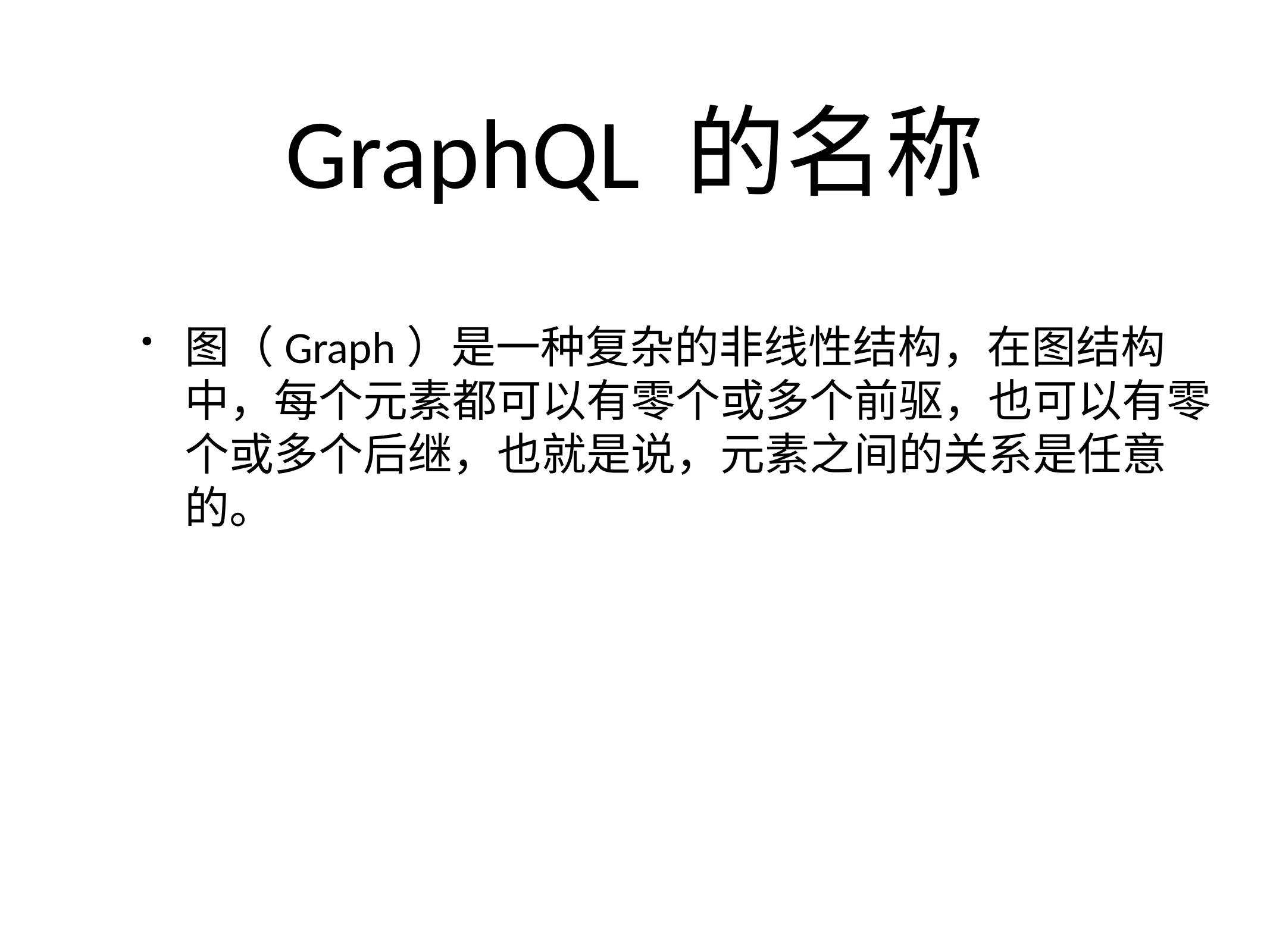

# GraphQL 的名称
图（Graph）是一种复杂的非线性结构，在图结构中，每个元素都可以有零个或多个前驱，也可以有零个或多个后继，也就是说，元素之间的关系是任意的。